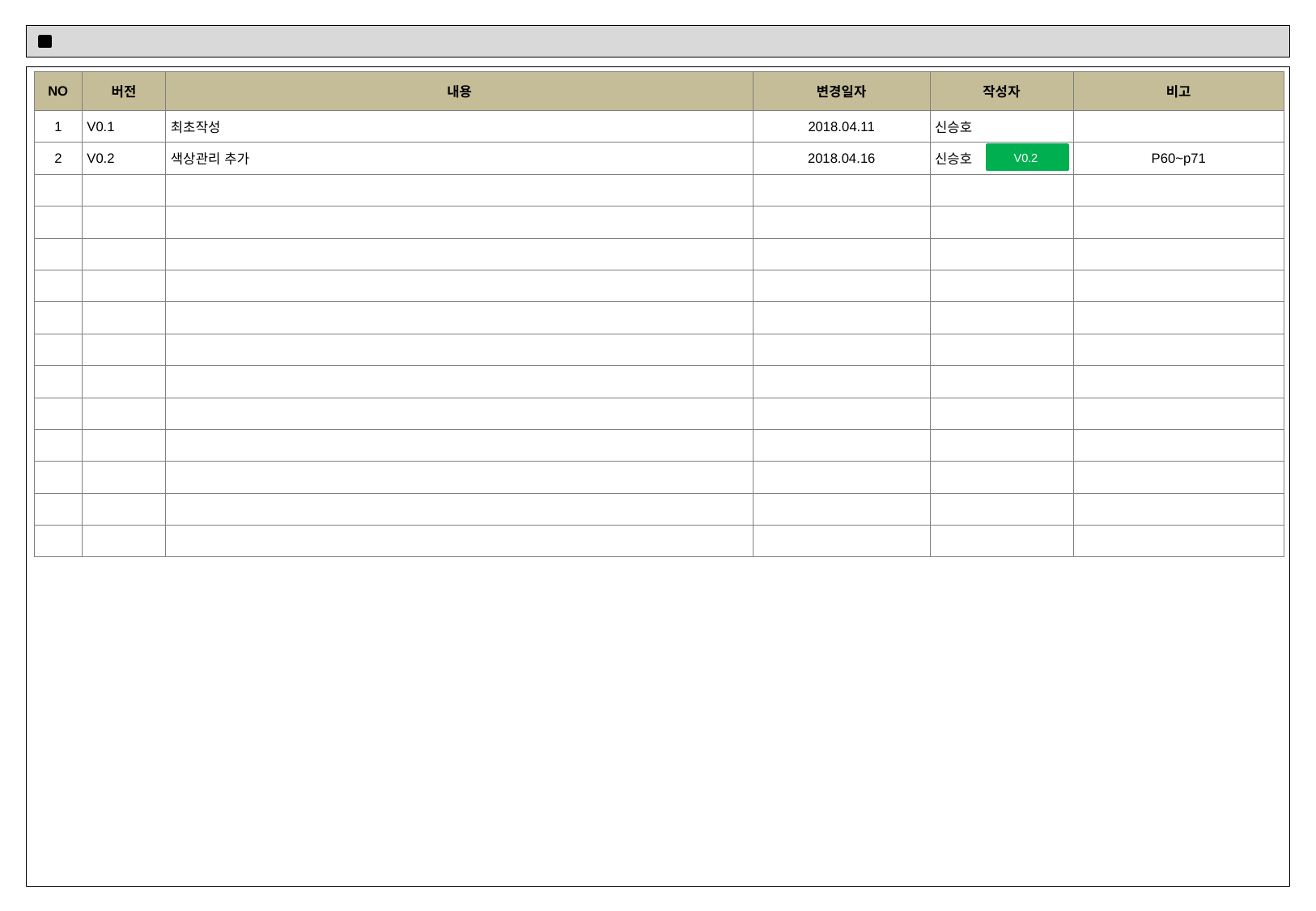

#
| NO | 버전 | 내용 | 변경일자 | 작성자 | 비고 |
| --- | --- | --- | --- | --- | --- |
| 1 | V0.1 | 최초작성 | 2018.04.11 | 신승호 |  |
| 2 | V0.2 | 색상관리 추가 | 2018.04.16 | 신승호 | P60~p71 |
|  |  |  |  |  |  |
|  |  |  |  |  |  |
|  |  |  |  |  |  |
|  |  |  |  |  |  |
|  |  |  |  |  |  |
|  |  |  |  |  |  |
|  |  |  |  |  |  |
|  |  |  |  |  |  |
|  |  |  |  |  |  |
|  |  |  |  |  |  |
|  |  |  |  |  |  |
|  |  |  |  |  |  |
V0.2